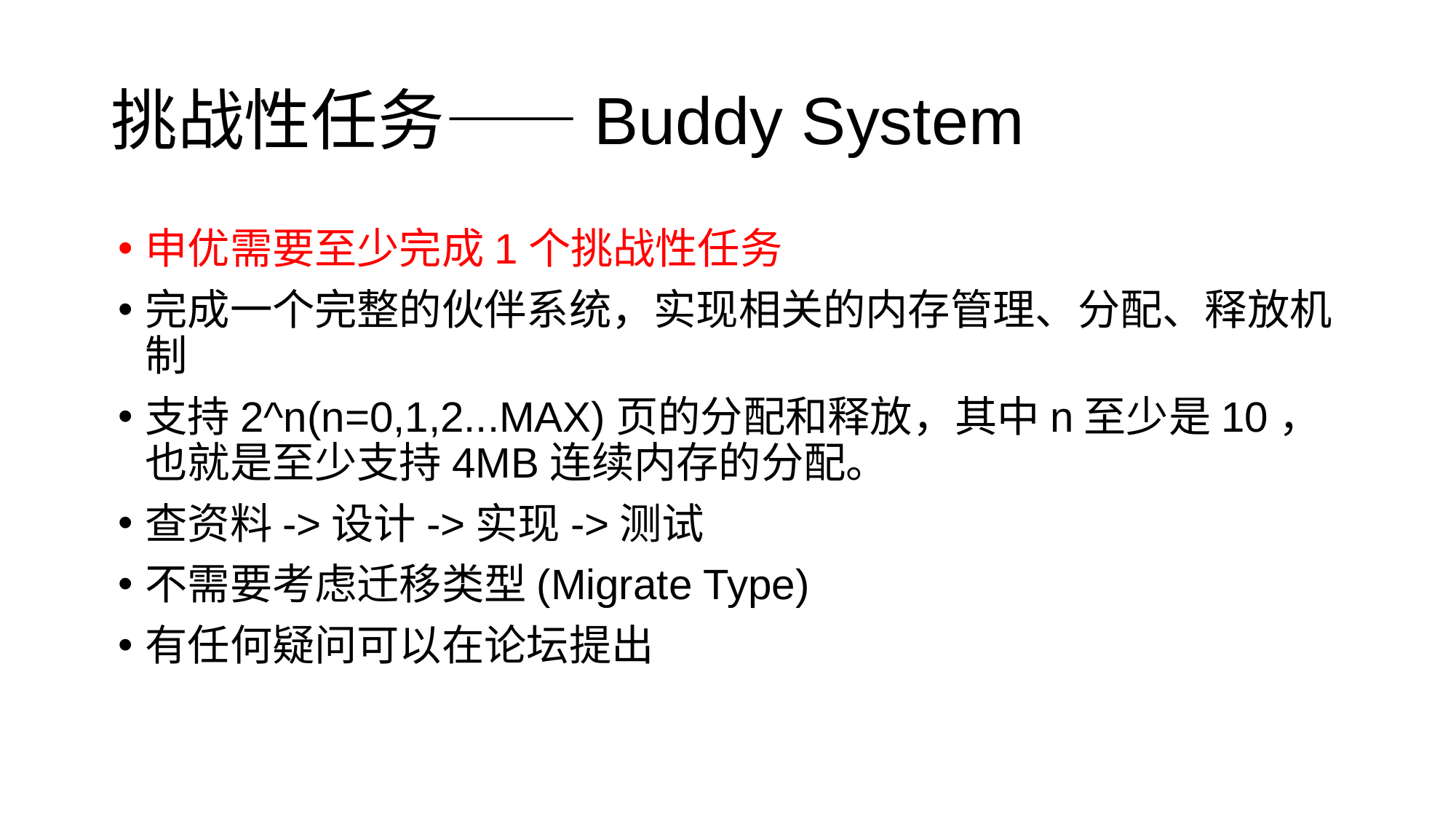

# 挑战性任务——Buddy System
申优需要至少完成1个挑战性任务
完成一个完整的伙伴系统，实现相关的内存管理、分配、释放机制
支持2^n(n=0,1,2...MAX)页的分配和释放，其中n至少是10，也就是至少支持4MB连续内存的分配。
查资料->设计->实现->测试
不需要考虑迁移类型(Migrate Type)
有任何疑问可以在论坛提出